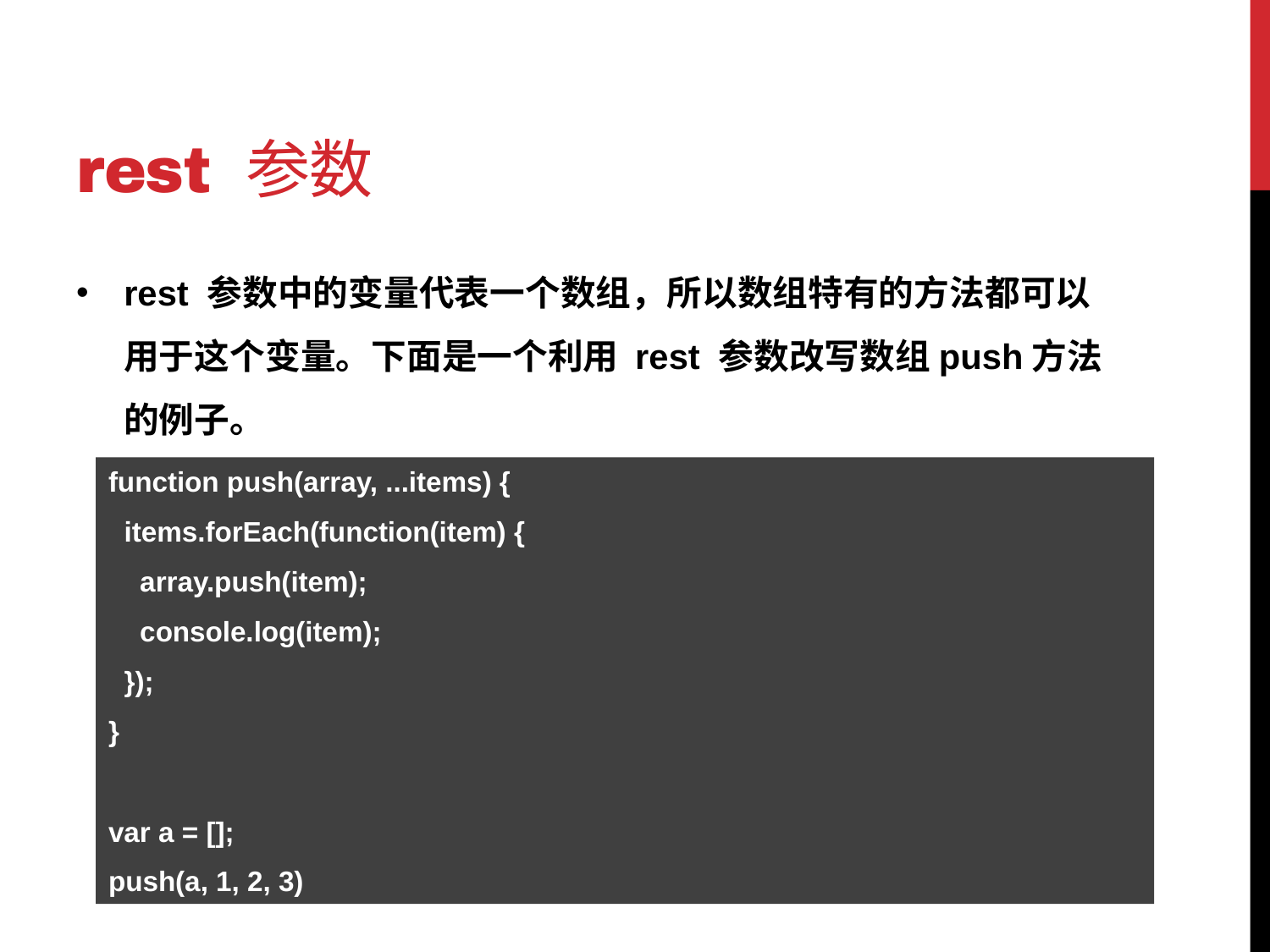

# rest 参数
rest 参数中的变量代表一个数组，所以数组特有的方法都可以用于这个变量。下面是一个利用 rest 参数改写数组push方法的例子。

function push(array, ...items) {
  items.forEach(function(item) {
    array.push(item);
    console.log(item);
  });
}

var a = [];
push(a, 1, 2, 3)